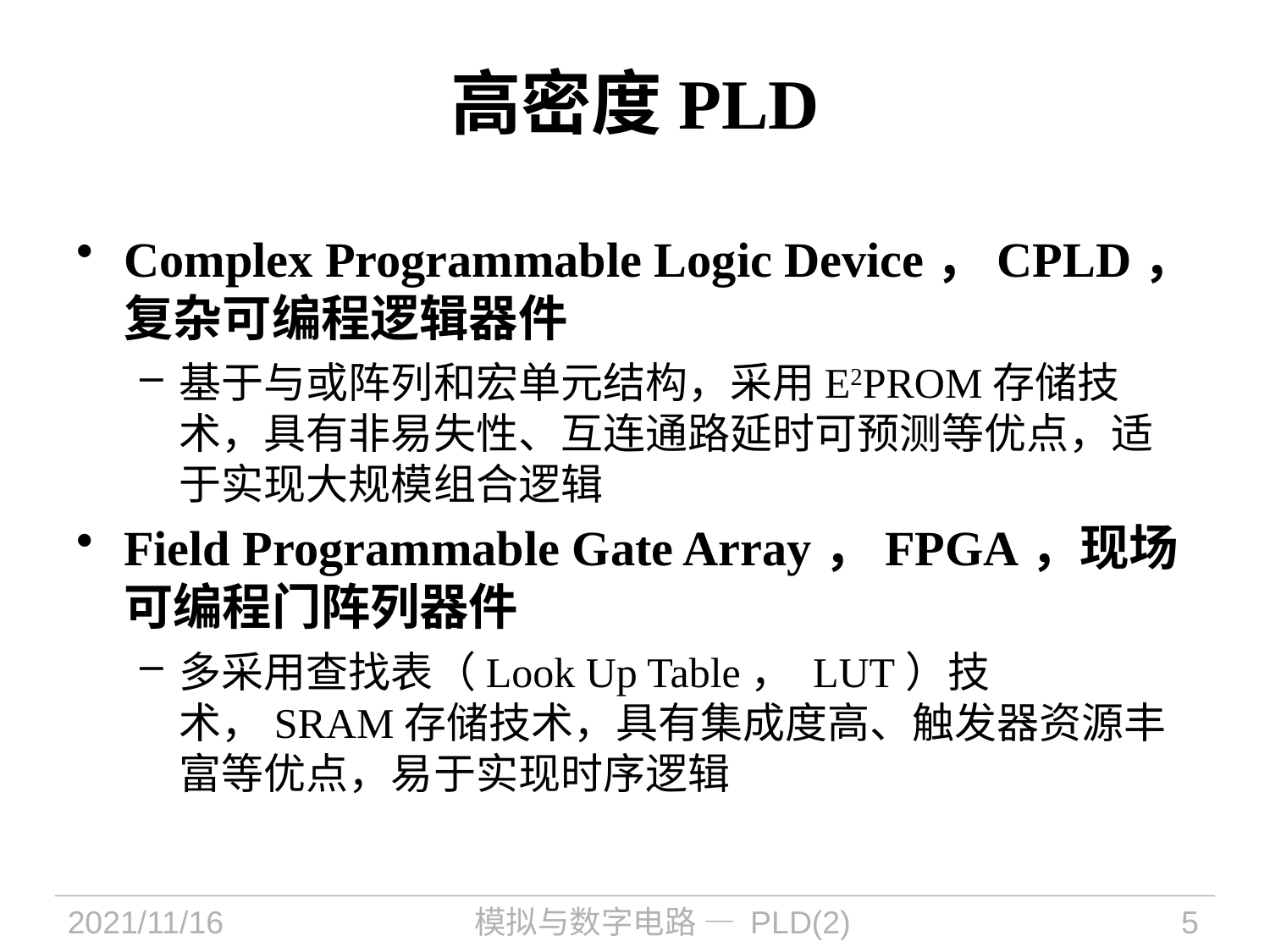

# 高密度PLD
Complex Programmable Logic Device，CPLD，复杂可编程逻辑器件
基于与或阵列和宏单元结构，采用E2PROM存储技术，具有非易失性、互连通路延时可预测等优点，适于实现大规模组合逻辑
Field Programmable Gate Array，FPGA，现场可编程门阵列器件
多采用查找表（Look Up Table， LUT）技术，SRAM存储技术，具有集成度高、触发器资源丰富等优点，易于实现时序逻辑
2021/11/16
模拟与数字电路 — PLD(2)
5